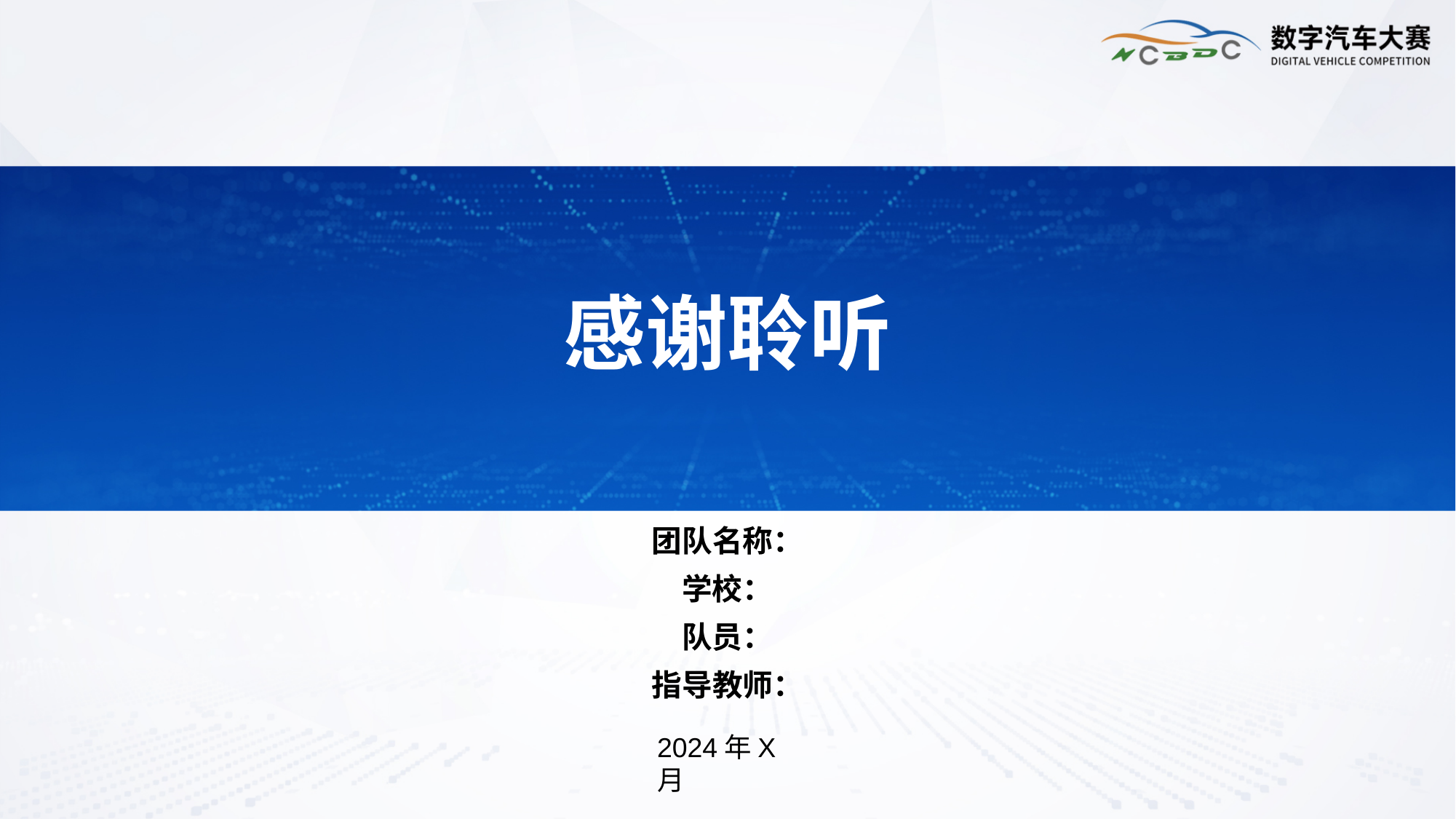

# 感谢聆听
团队名称：
学校：
队员：
指导教师：
2024年X月